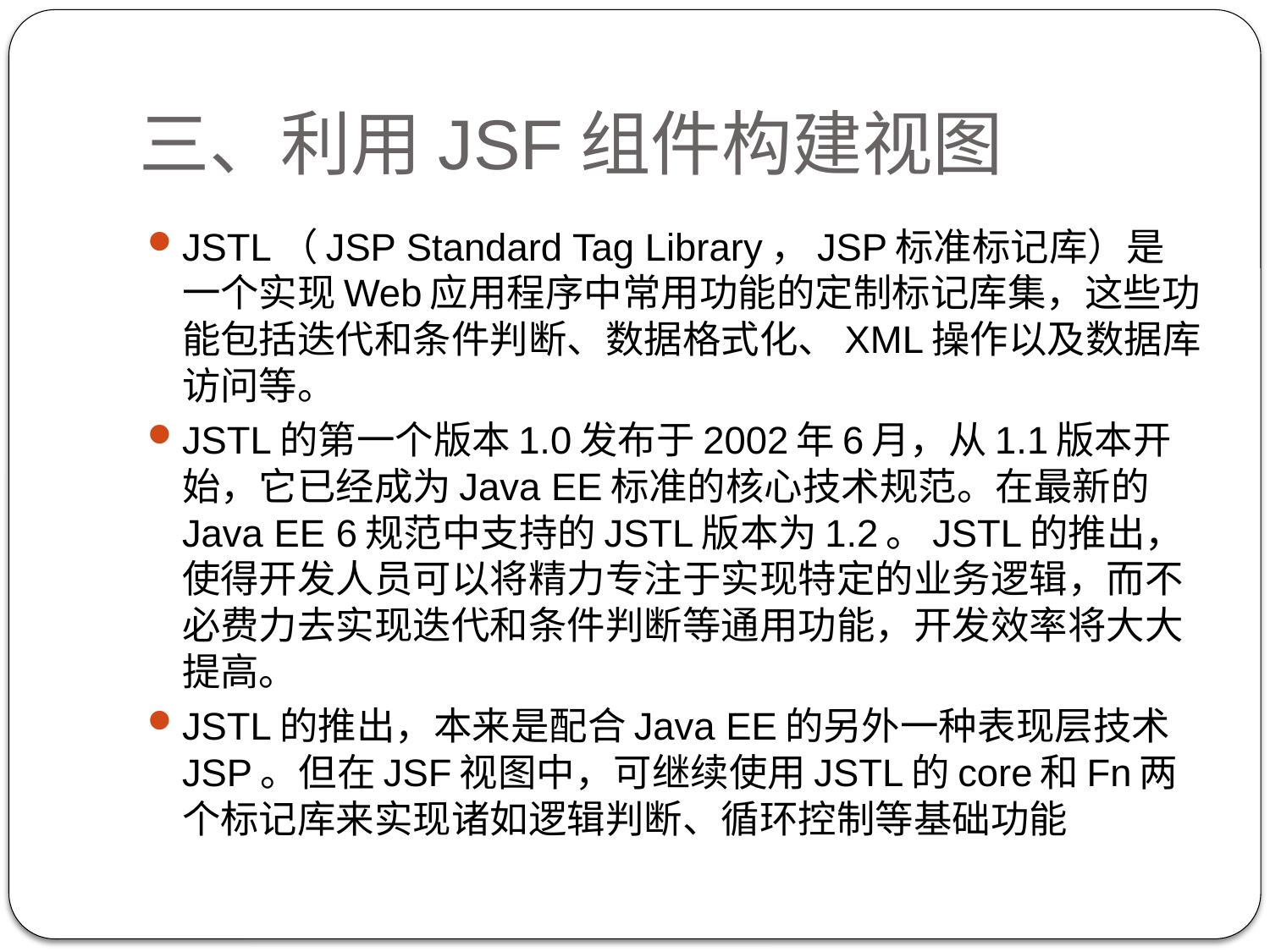

# 三、利用JSF组件构建视图
JSTL（JSP Standard Tag Library，JSP标准标记库）是一个实现Web应用程序中常用功能的定制标记库集，这些功能包括迭代和条件判断、数据格式化、XML操作以及数据库访问等。
JSTL的第一个版本1.0发布于2002年6月，从1.1版本开始，它已经成为Java EE标准的核心技术规范。在最新的Java EE 6规范中支持的JSTL版本为1.2。JSTL的推出，使得开发人员可以将精力专注于实现特定的业务逻辑，而不必费力去实现迭代和条件判断等通用功能，开发效率将大大提高。
JSTL的推出，本来是配合Java EE的另外一种表现层技术JSP。但在JSF视图中，可继续使用JSTL的core和Fn两个标记库来实现诸如逻辑判断、循环控制等基础功能